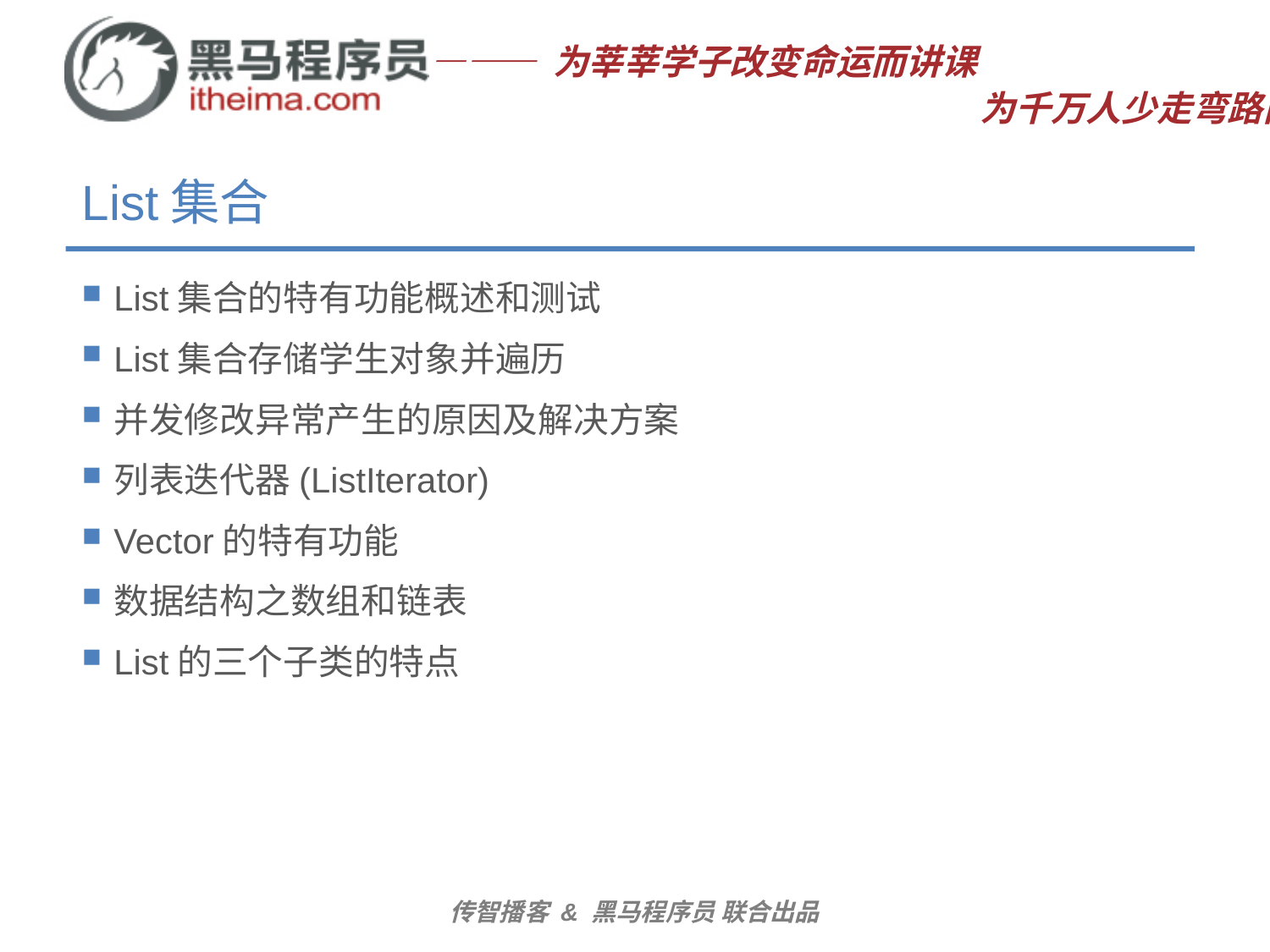

# List集合
List集合的特有功能概述和测试
List集合存储学生对象并遍历
并发修改异常产生的原因及解决方案
列表迭代器(ListIterator)
Vector的特有功能
数据结构之数组和链表
List的三个子类的特点